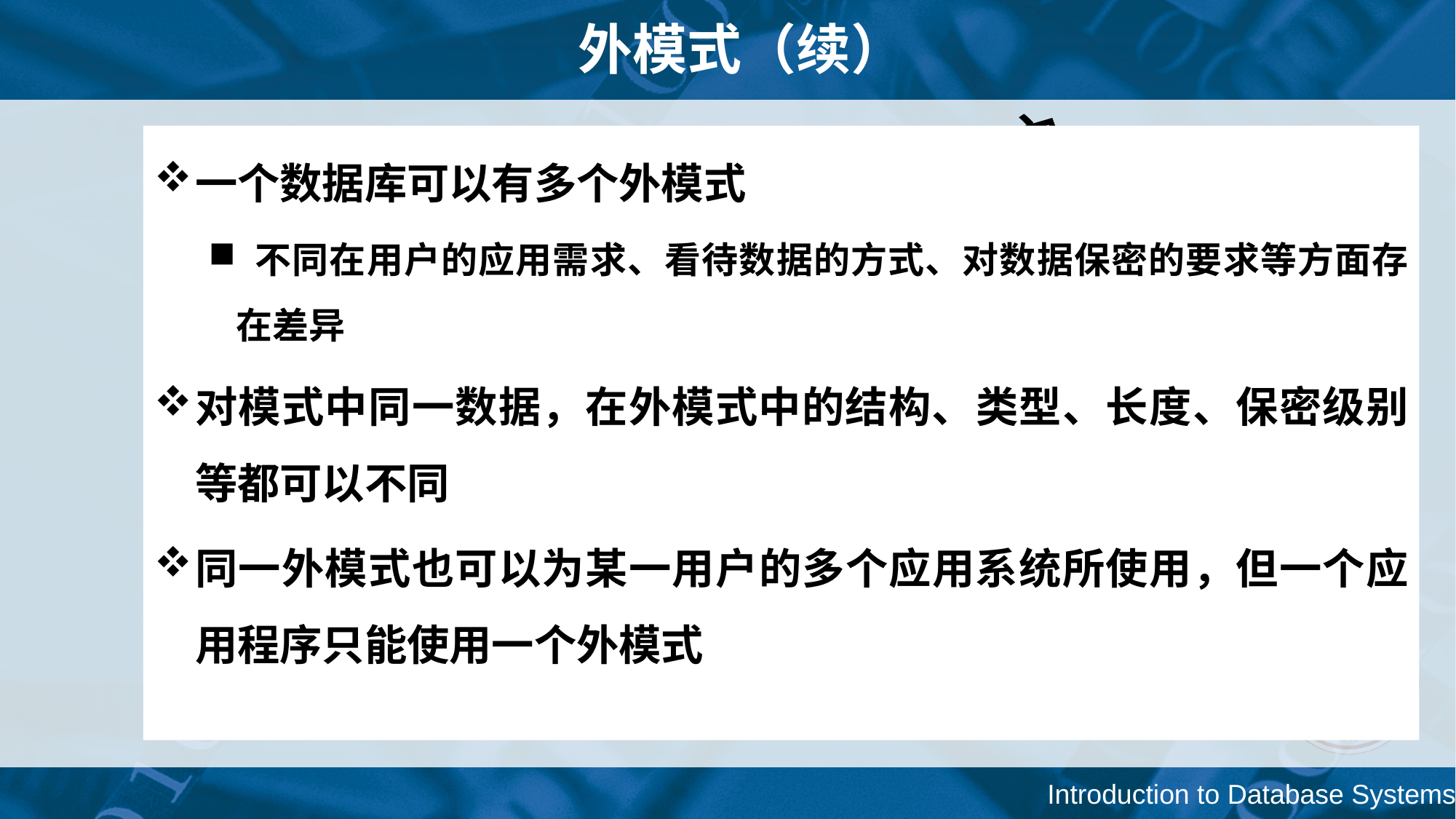

# 外模式（续）
一个数据库可以有多个外模式
 不同在用户的应用需求、看待数据的方式、对数据保密的要求等方面存在差异
对模式中同一数据，在外模式中的结构、类型、长度、保密级别等都可以不同
同一外模式也可以为某一用户的多个应用系统所使用，但一个应用程序只能使用一个外模式